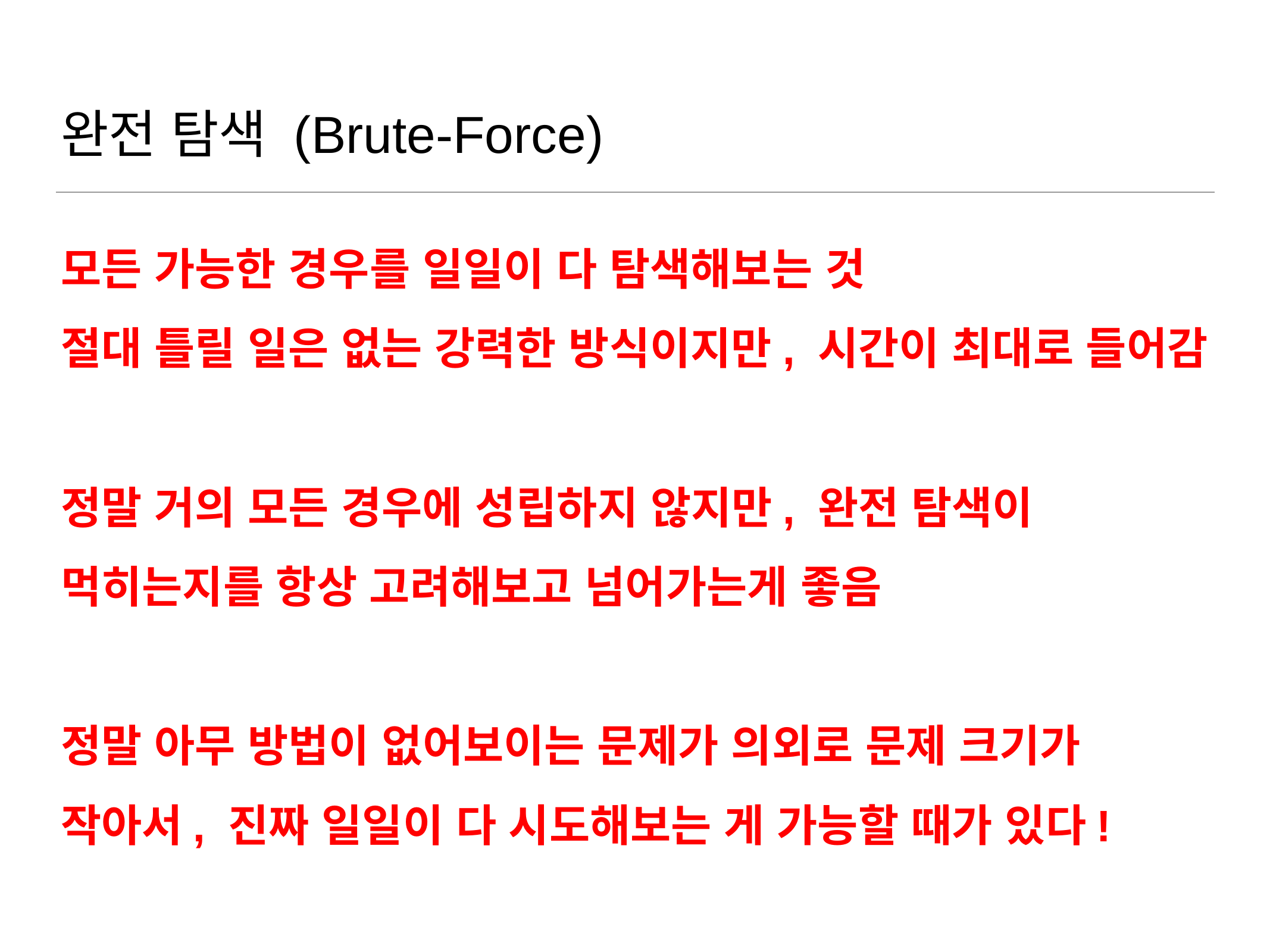

# 완전 탐색 (Brute-Force)
모든 가능한 경우를 일일이 다 탐색해보는 것
절대 틀릴 일은 없는 강력한 방식이지만, 시간이 최대로 들어감
정말 거의 모든 경우에 성립하지 않지만, 완전 탐색이 먹히는지를 항상 고려해보고 넘어가는게 좋음
정말 아무 방법이 없어보이는 문제가 의외로 문제 크기가 작아서, 진짜 일일이 다 시도해보는 게 가능할 때가 있다!